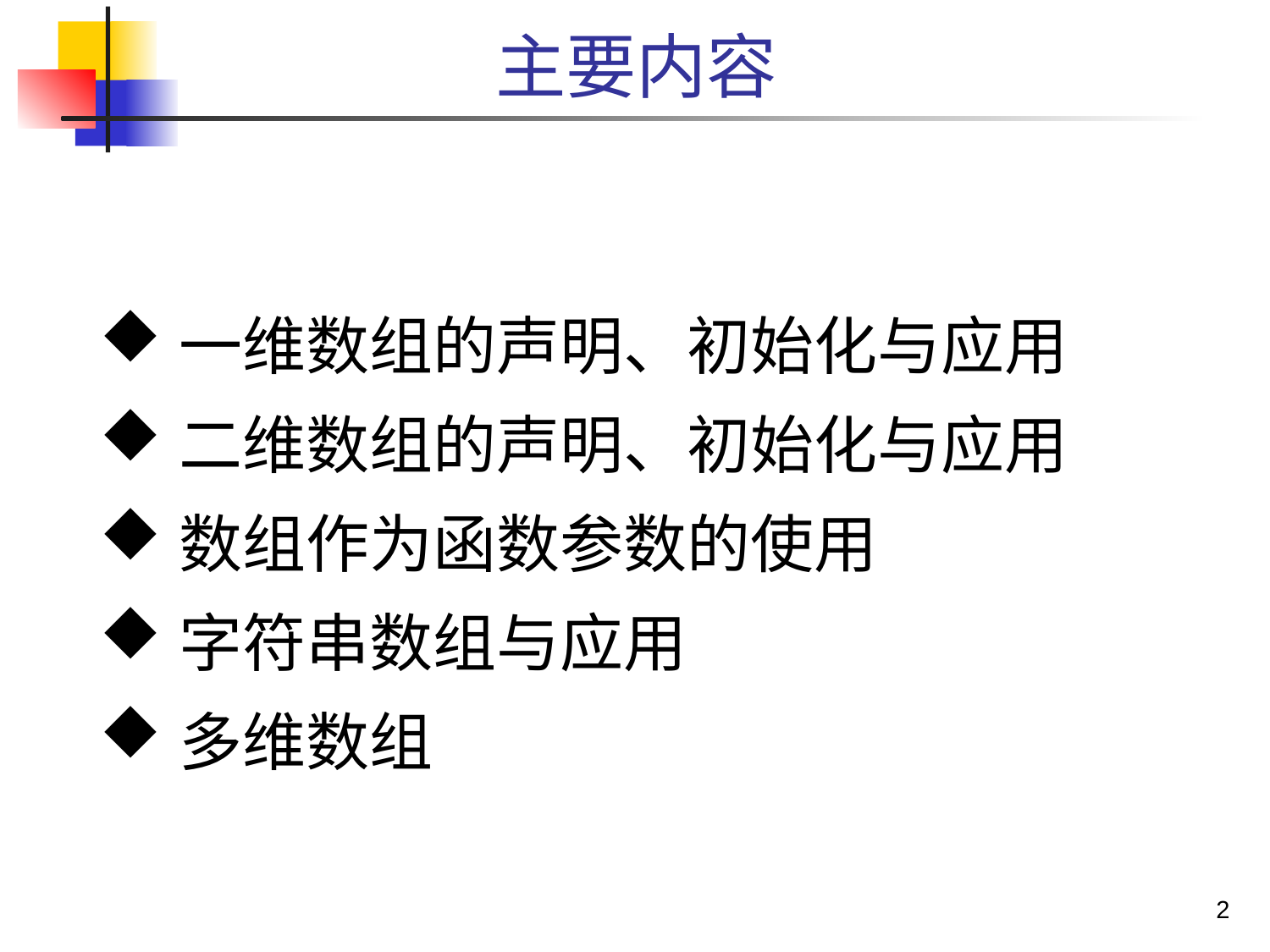

# 主要内容

一维数组的声明、初始化与应用
二维数组的声明、初始化与应用
数组作为函数参数的使用
字符串数组与应用
多维数组

2